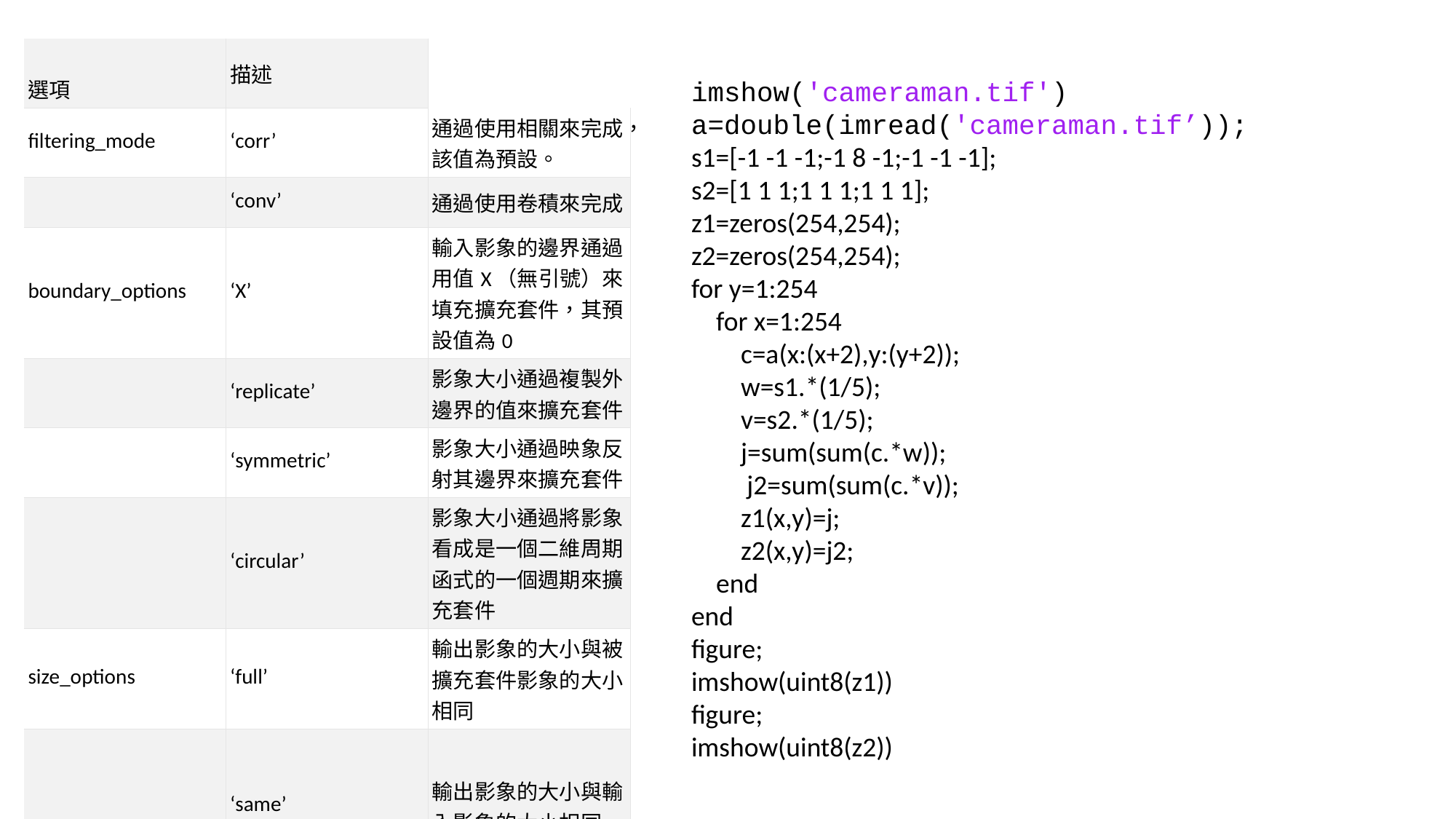

| 選項 | 描述 |  |
| --- | --- | --- |
| filtering\_mode | ‘corr’ | 通過使用相關來完成，該值為預設。 |
|  | ‘conv’ | 通過使用卷積來完成 |
| boundary\_options | ‘X’ | 輸入影象的邊界通過用值X（無引號）來填充擴充套件，其預設值為0 |
|  | ‘replicate’ | 影象大小通過複製外邊界的值來擴充套件 |
|  | ‘symmetric’ | 影象大小通過映象反射其邊界來擴充套件 |
|  | ‘circular’ | 影象大小通過將影象看成是一個二維周期函式的一個週期來擴充套件 |
| size\_options | ‘full’ | 輸出影象的大小與被擴充套件影象的大小相同 |
|  | ‘same’ | 輸出影象的大小與輸入影象的大小相同。。 |
imshow('cameraman.tif')
a=double(imread('cameraman.tif’));
s1=[-1 -1 -1;-1 8 -1;-1 -1 -1];
s2=[1 1 1;1 1 1;1 1 1];
z1=zeros(254,254);
z2=zeros(254,254);
for y=1:254
    for x=1:254
        c=a(x:(x+2),y:(y+2));
        w=s1.*(1/5);
        v=s2.*(1/5);
        j=sum(sum(c.*w));
         j2=sum(sum(c.*v));
        z1(x,y)=j;
        z2(x,y)=j2;
    end
end
figure;
imshow(uint8(z1))
figure;
imshow(uint8(z2))